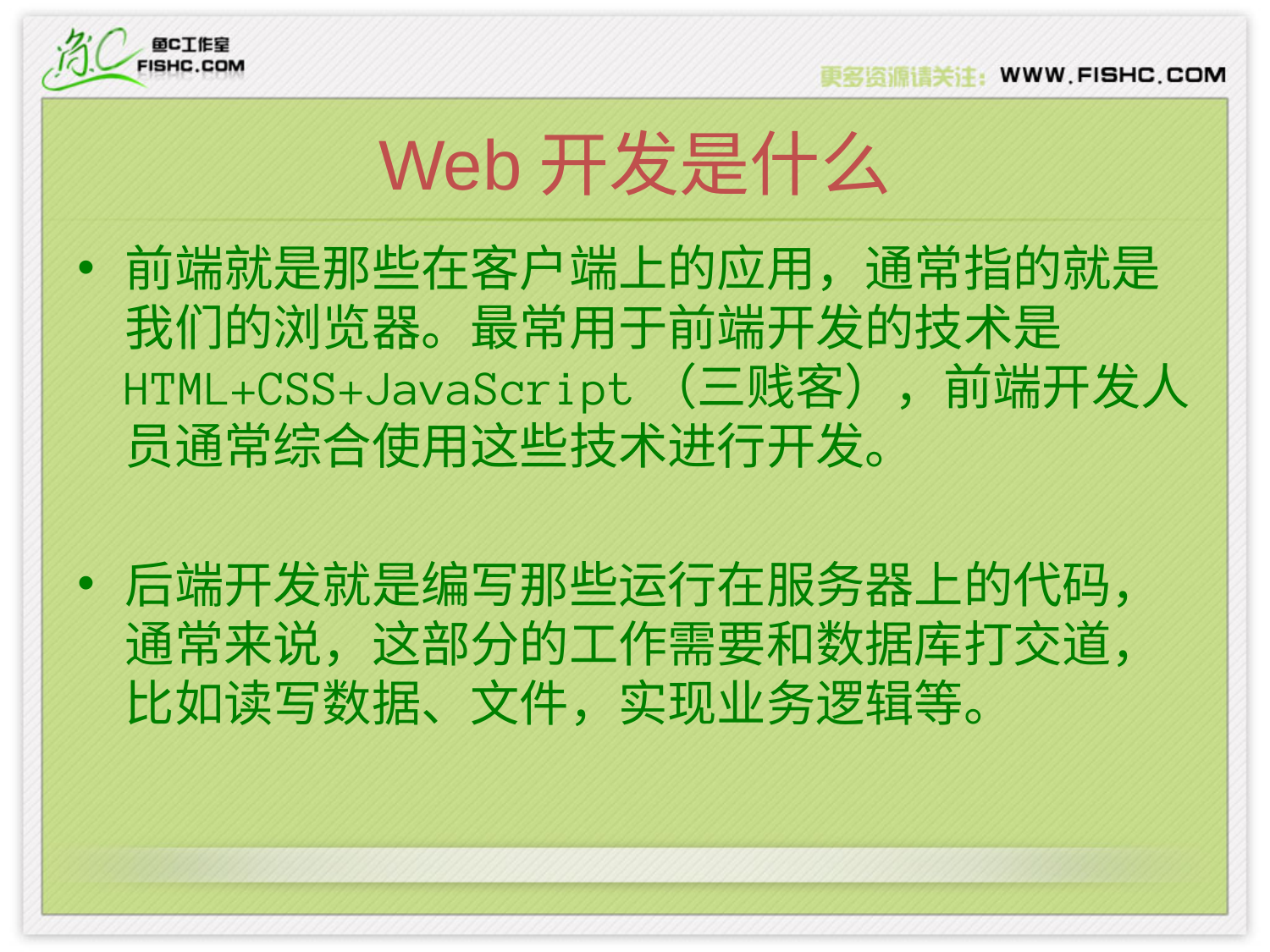

# Web开发是什么
前端就是那些在客户端上的应用，通常指的就是我们的浏览器。最常用于前端开发的技术是HTML+CSS+JavaScript（三贱客），前端开发人员通常综合使用这些技术进行开发。

后端开发就是编写那些运行在服务器上的代码，通常来说，这部分的工作需要和数据库打交道，比如读写数据、文件，实现业务逻辑等。